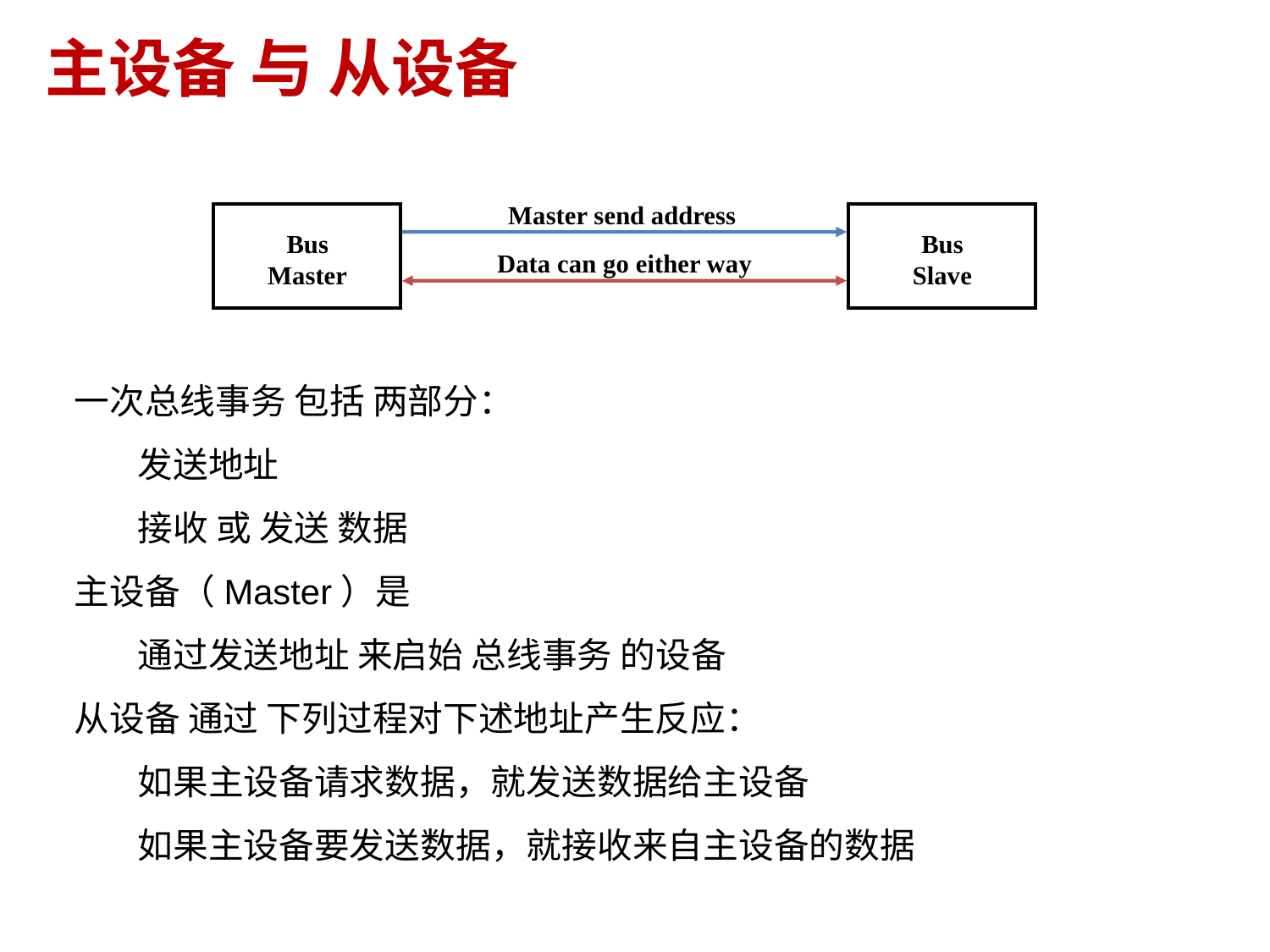

# 主设备 与 从设备
Master send address

Bus
Master
Bus
Slave

Data can go either way

一次总线事务 包括 两部分：
发送地址
接收 或 发送 数据
主设备（Master）是
通过发送地址 来启始 总线事务 的设备
从设备 通过 下列过程对下述地址产生反应：
如果主设备请求数据，就发送数据给主设备
如果主设备要发送数据，就接收来自主设备的数据